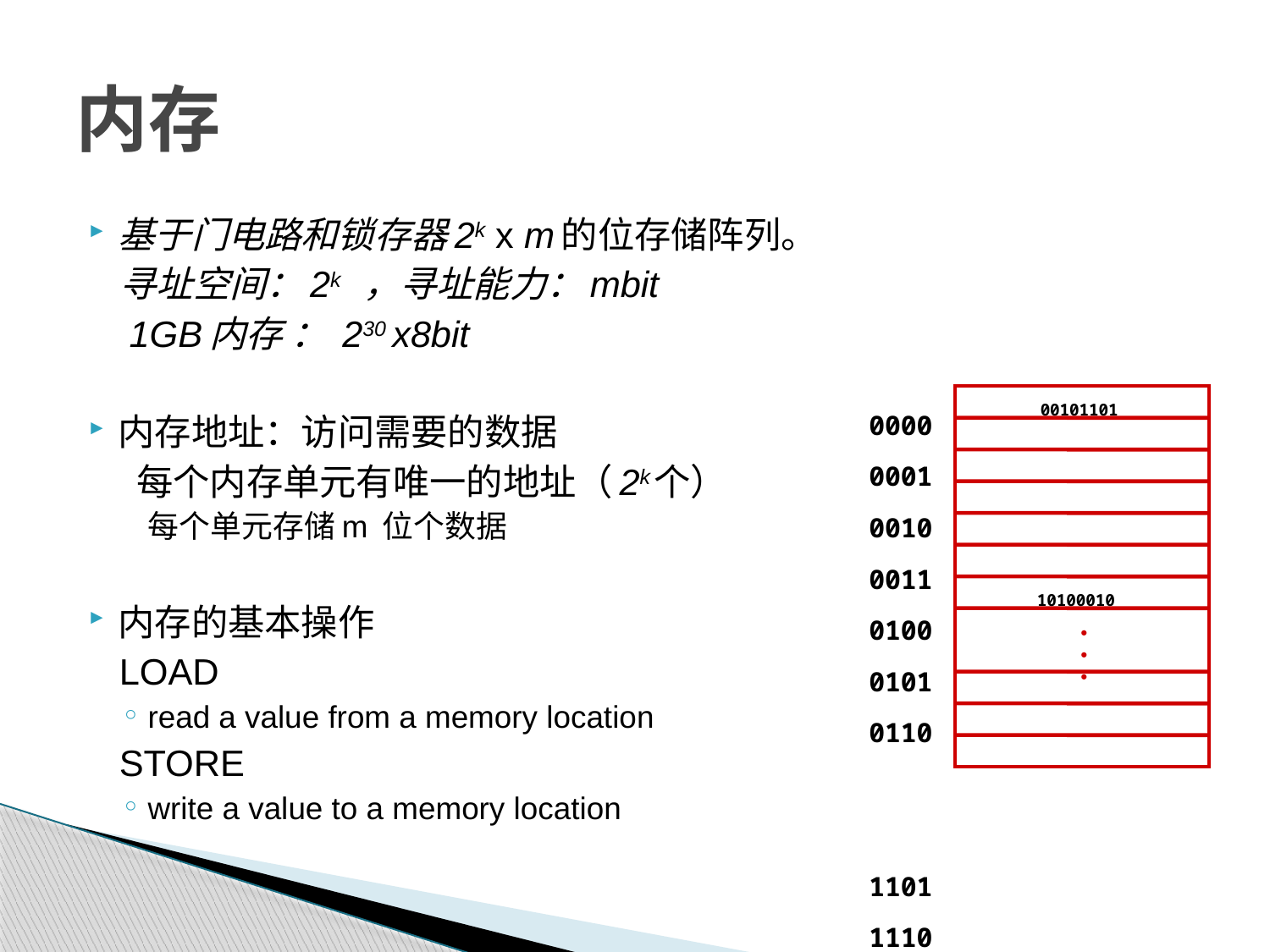

# 内存
基于门电路和锁存器2k x m的位存储阵列。
   寻址空间：2k  ，寻址能力：mbit
    1GB内存 ： 230 x8bit

内存地址：访问需要的数据
     每个内存单元有唯一的地址（2k个）
   每个单元存储m 位个数据

内存的基本操作
   LOAD
read a value from a memory location
   STORE
write a value to a memory location
00101101
0000
0001
0010
0011
0100
0101
0110

1101
1110
1111

•
•
•

10100010